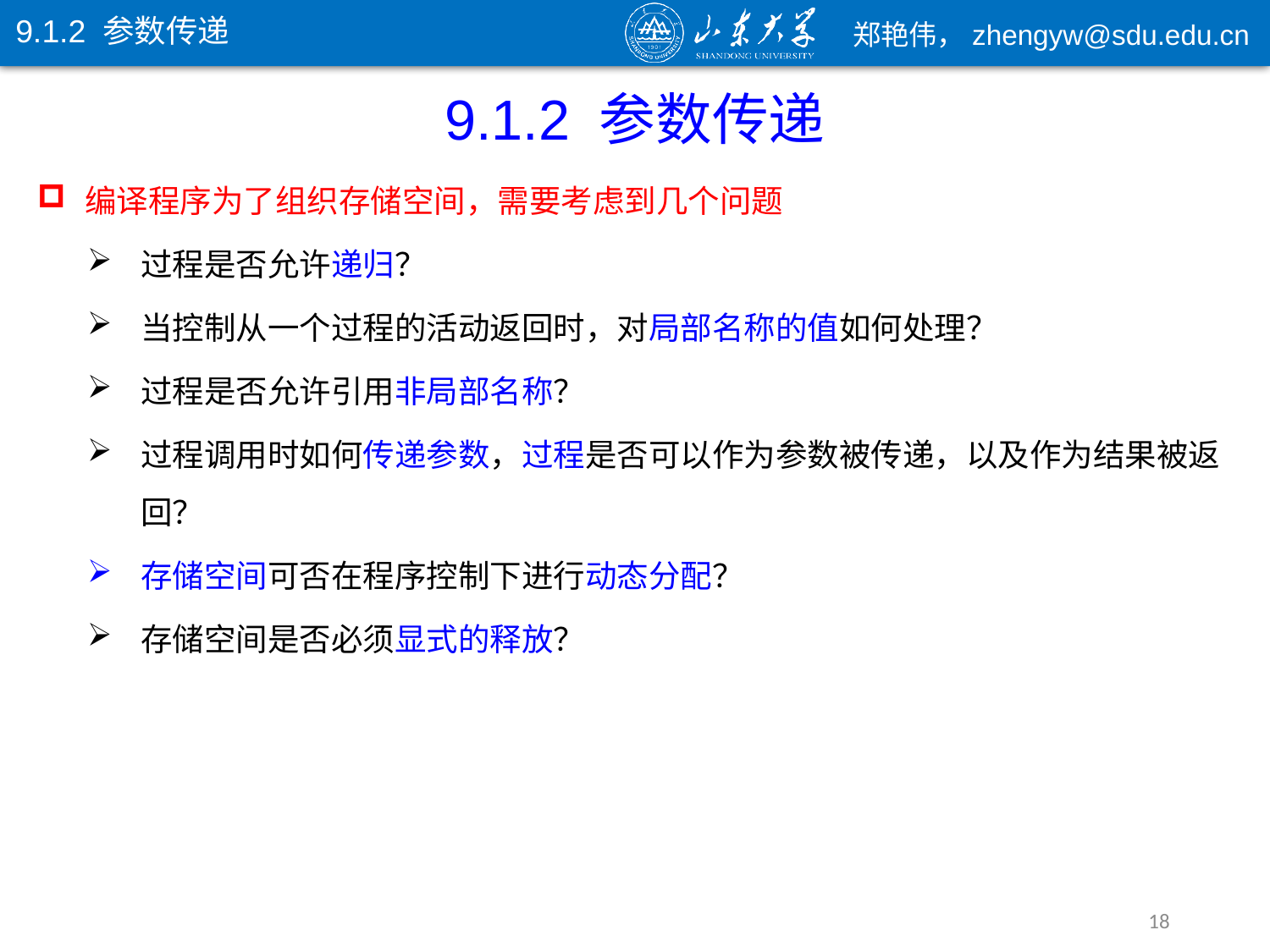

9.1.2 参数传递
9.1.2 参数传递
编译程序为了组织存储空间，需要考虑到几个问题
过程是否允许递归？
当控制从一个过程的活动返回时，对局部名称的值如何处理？
过程是否允许引用非局部名称？
过程调用时如何传递参数，过程是否可以作为参数被传递，以及作为结果被返回？
存储空间可否在程序控制下进行动态分配？
存储空间是否必须显式的释放？
18